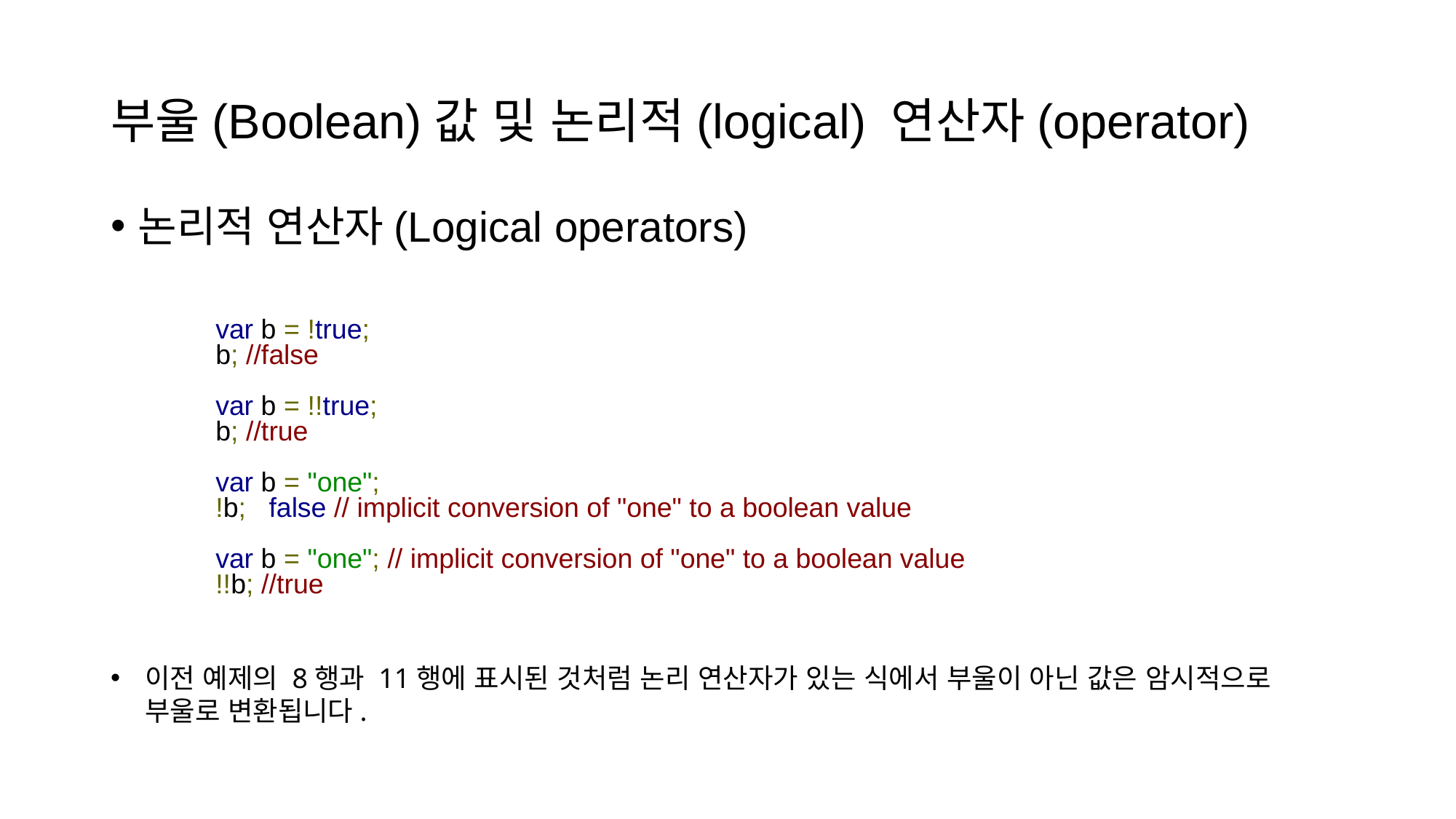

# 부울(Boolean)값 및 논리적(logical) 연산자(operator)
논리적 연산자(Logical operators)
var b = !true;
b; //false

var b = !!true;
b; //true

var b = "one";
!b;   false // implicit conversion of "one" to a boolean value

var b = "one"; // implicit conversion of "one" to a boolean value
!!b; //true
이전 예제의 8행과 11행에 표시된 것처럼 논리 연산자가 있는 식에서 부울이 아닌 값은 암시적으로 부울로 변환됩니다.